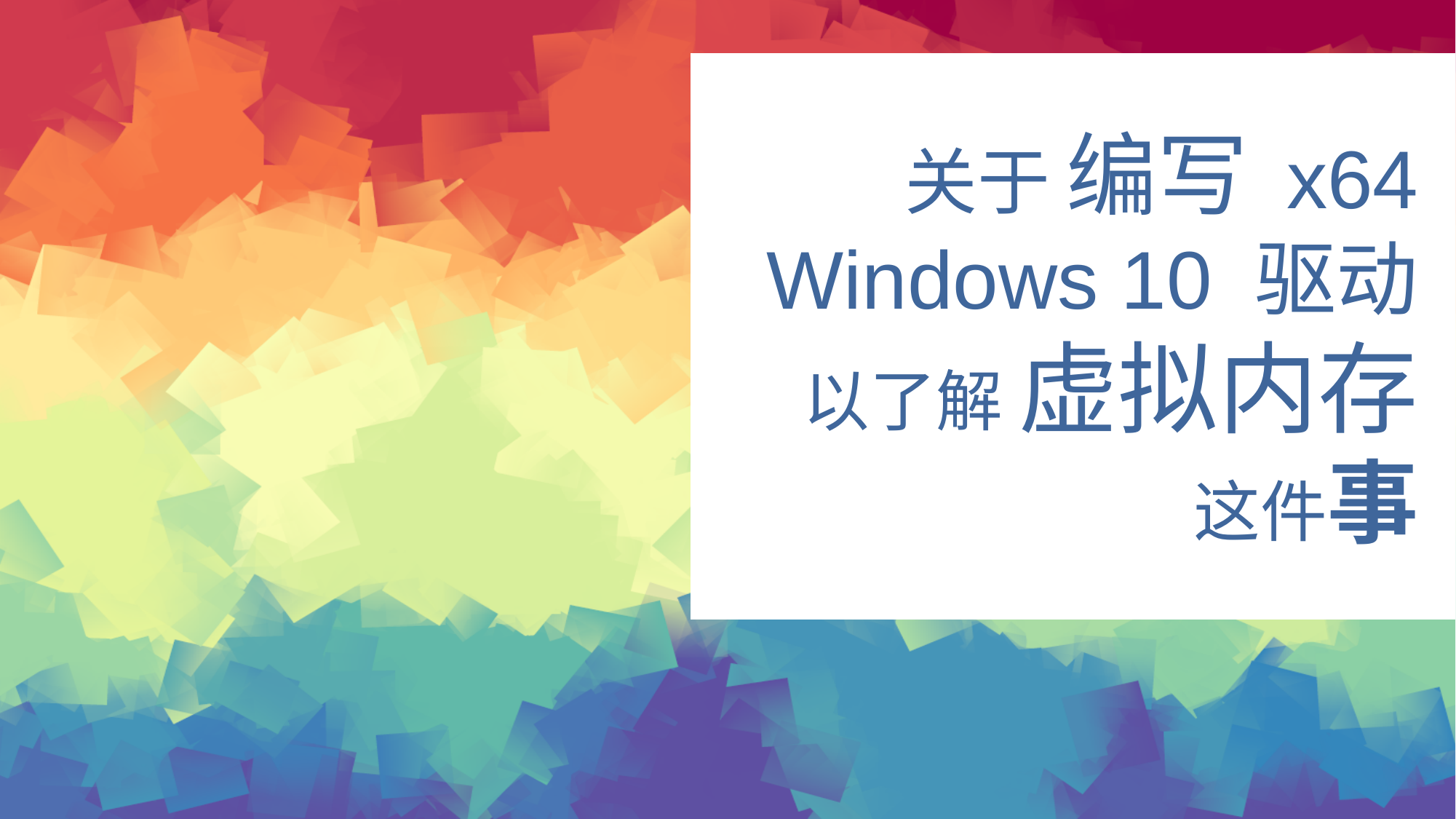

关于 编写 x64
Windows 10 驱动
以了解 虚拟内存
这件事